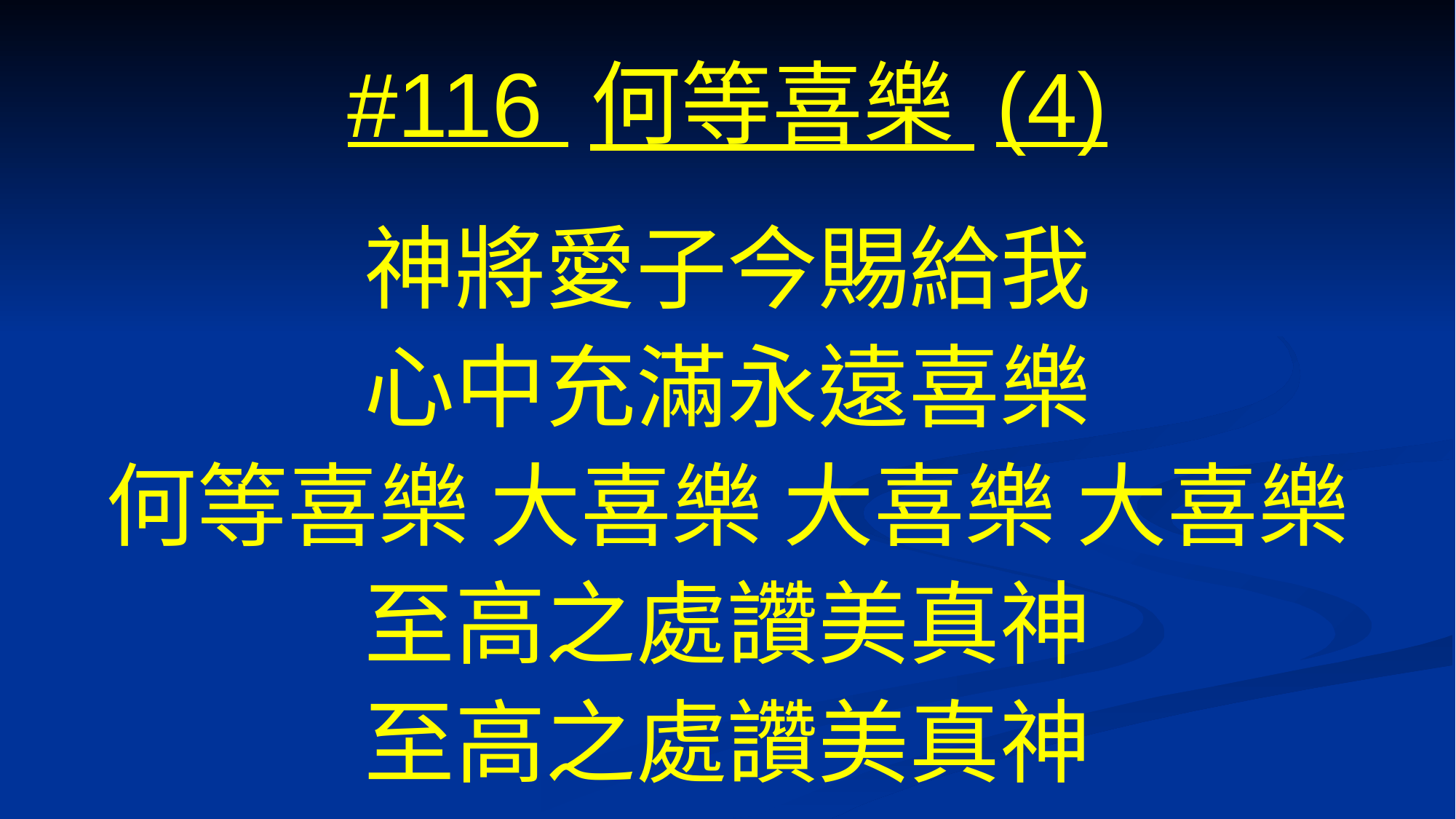

# #116 何等喜樂 (4)
神將愛子今賜給我
心中充滿永遠喜樂
何等喜樂 大喜樂 大喜樂 大喜樂
至高之處讚美真神
至高之處讚美真神